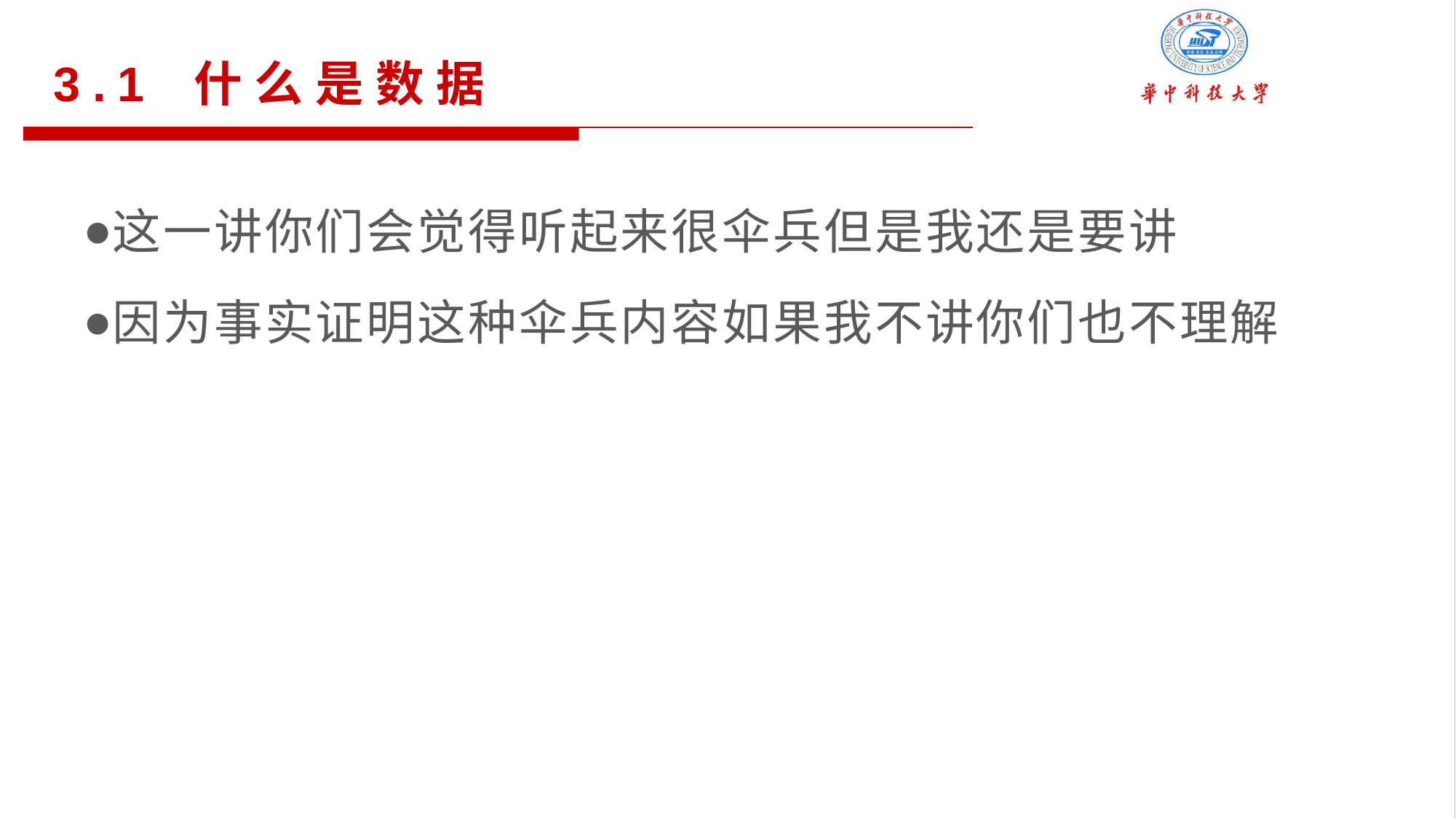

3.1 什么是数据

这一讲你们会觉得听起来很伞兵但是我还是要讲
因为事实证明这种伞兵内容如果我不讲你们也不理解